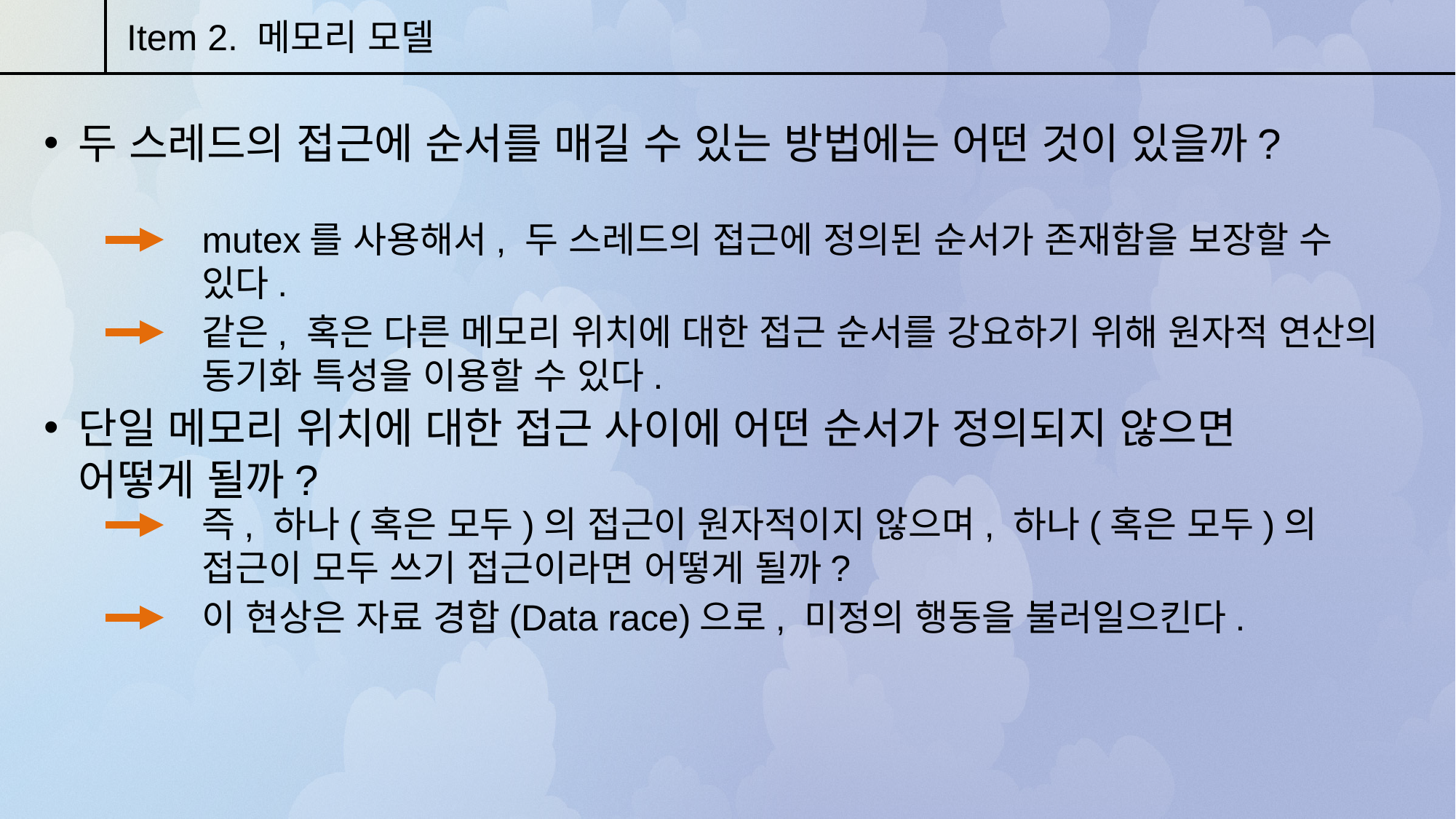

Item 2. 메모리 모델
두 스레드의 접근에 순서를 매길 수 있는 방법에는 어떤 것이 있을까?
mutex를 사용해서, 두 스레드의 접근에 정의된 순서가 존재함을 보장할 수 있다.
같은, 혹은 다른 메모리 위치에 대한 접근 순서를 강요하기 위해 원자적 연산의 동기화 특성을 이용할 수 있다.
단일 메모리 위치에 대한 접근 사이에 어떤 순서가 정의되지 않으면 어떻게 될까?
즉, 하나(혹은 모두)의 접근이 원자적이지 않으며, 하나(혹은 모두)의 접근이 모두 쓰기 접근이라면 어떻게 될까?
이 현상은 자료 경합(Data race)으로, 미정의 행동을 불러일으킨다.